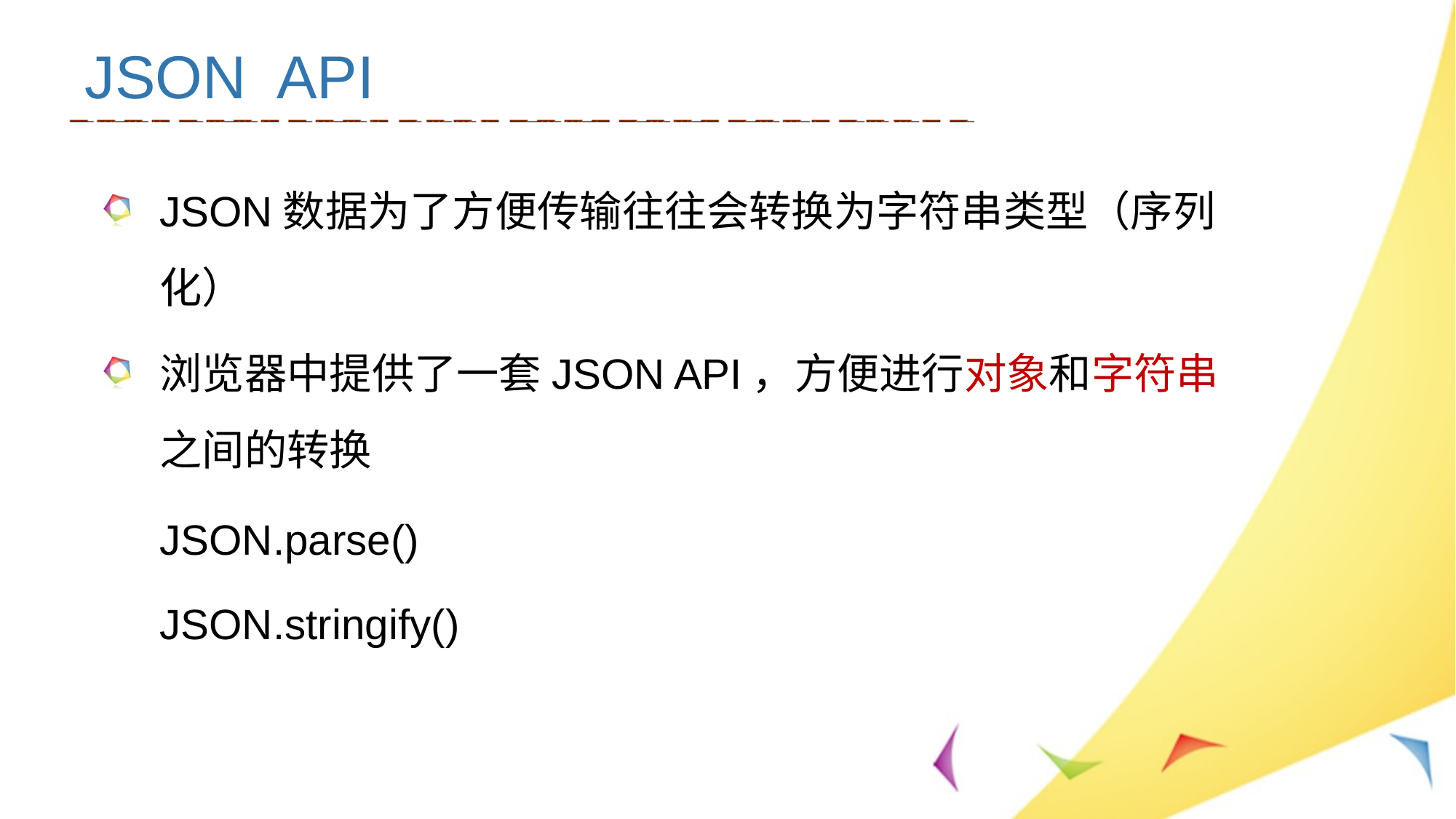

JSON  API
JSON数据为了方便传输往往会转换为字符串类型（序列化）
浏览器中提供了一套JSON API，方便进行对象和字符串之间的转换
JSON.parse()
JSON.stringify()